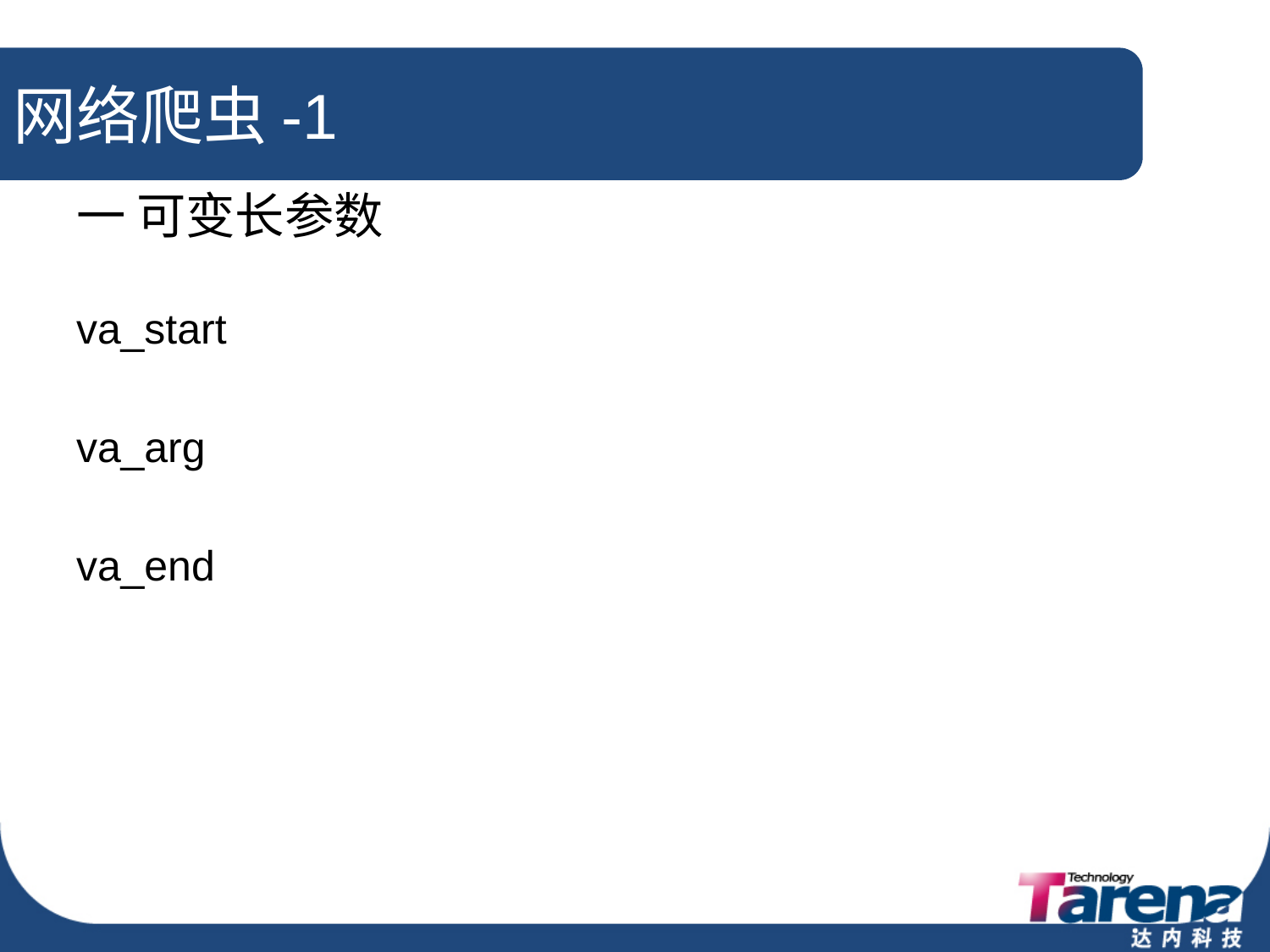

# 网络爬虫-1
一 可变长参数

va_start

va_arg

va_end